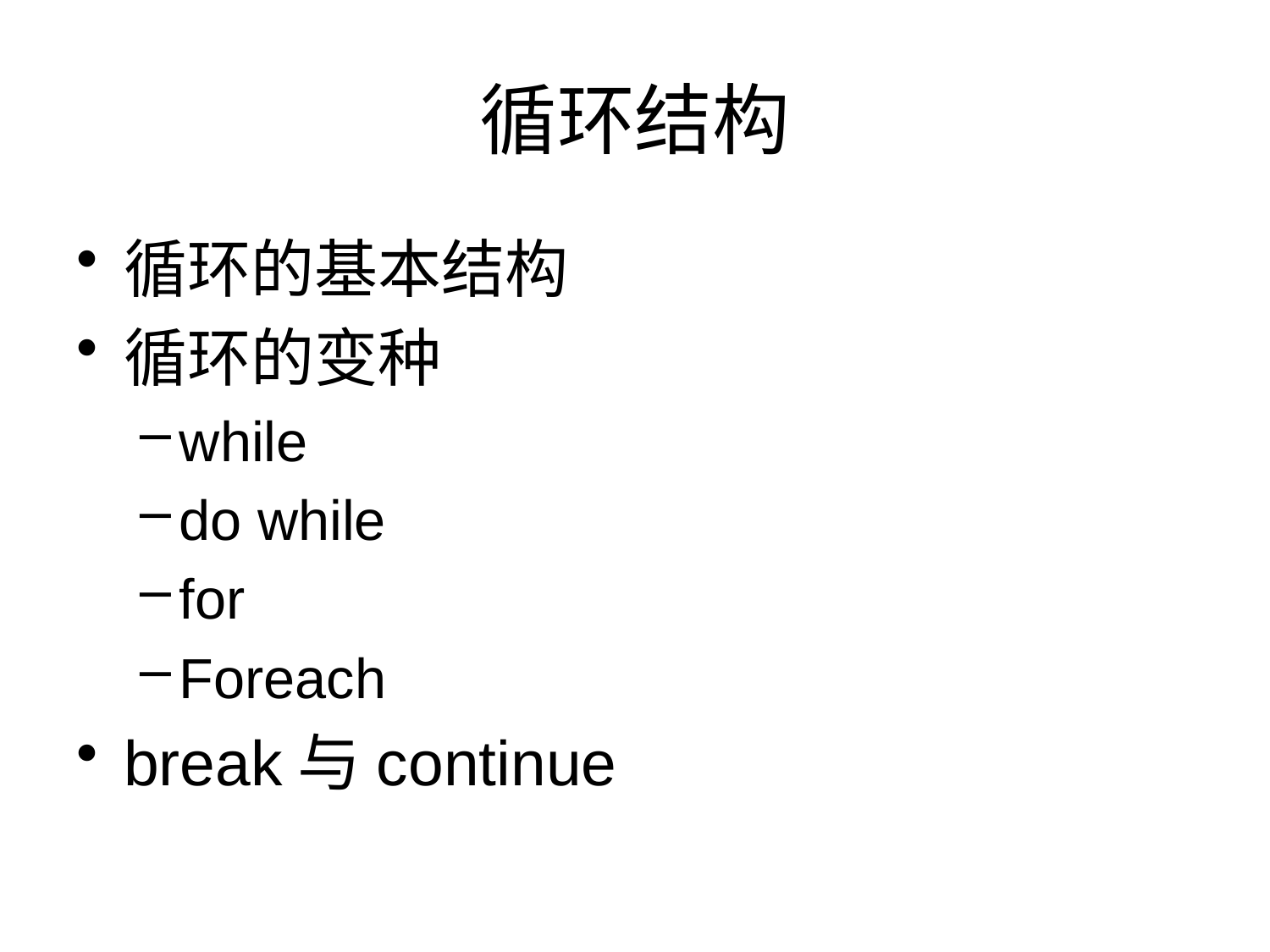

# 循环结构
循环的基本结构
循环的变种
while
do while
for
Foreach
break与continue